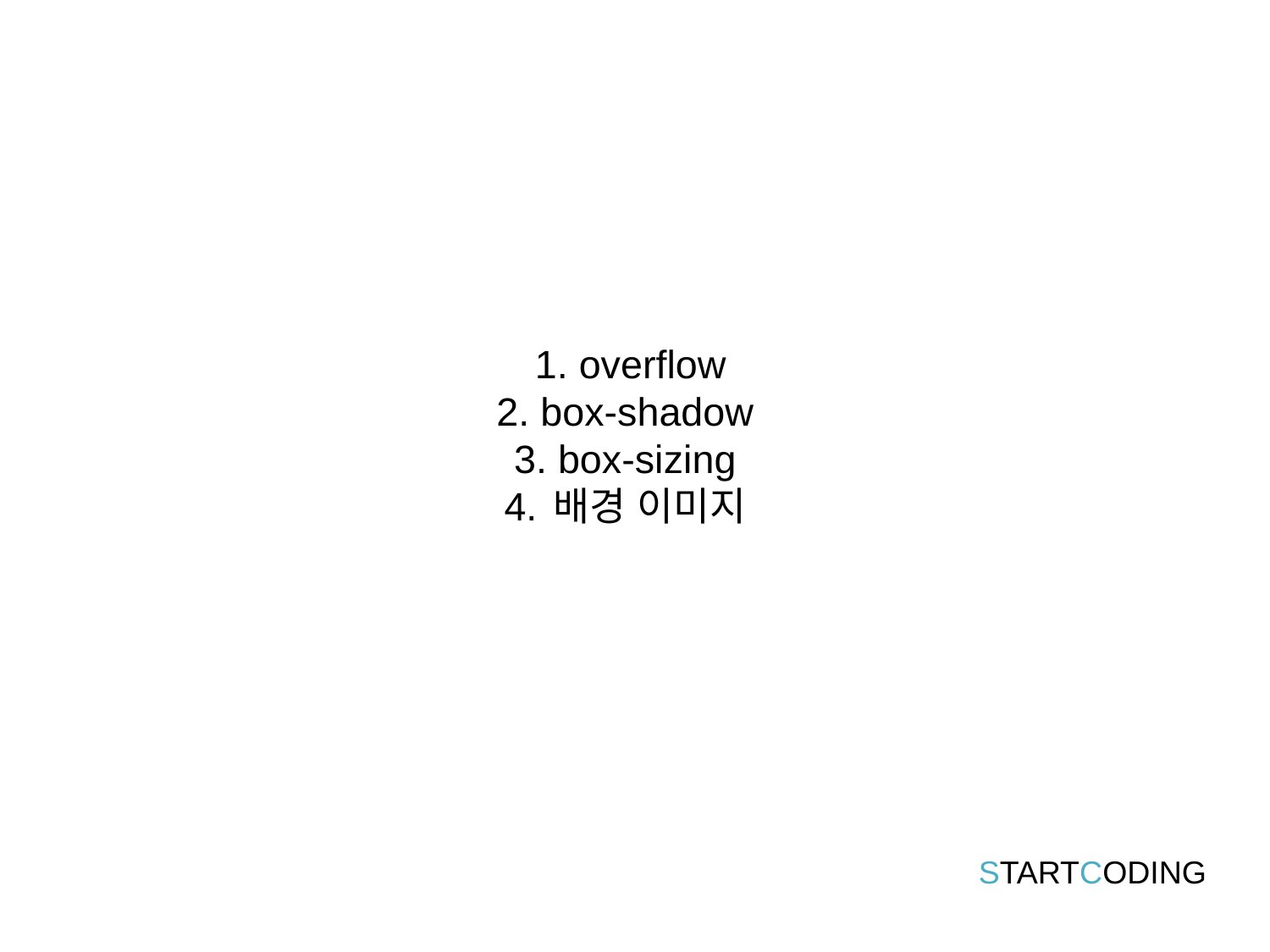

# 1. overflow 2. box-shadow 3. box-sizing 4. 배경 이미지
STARTCODING